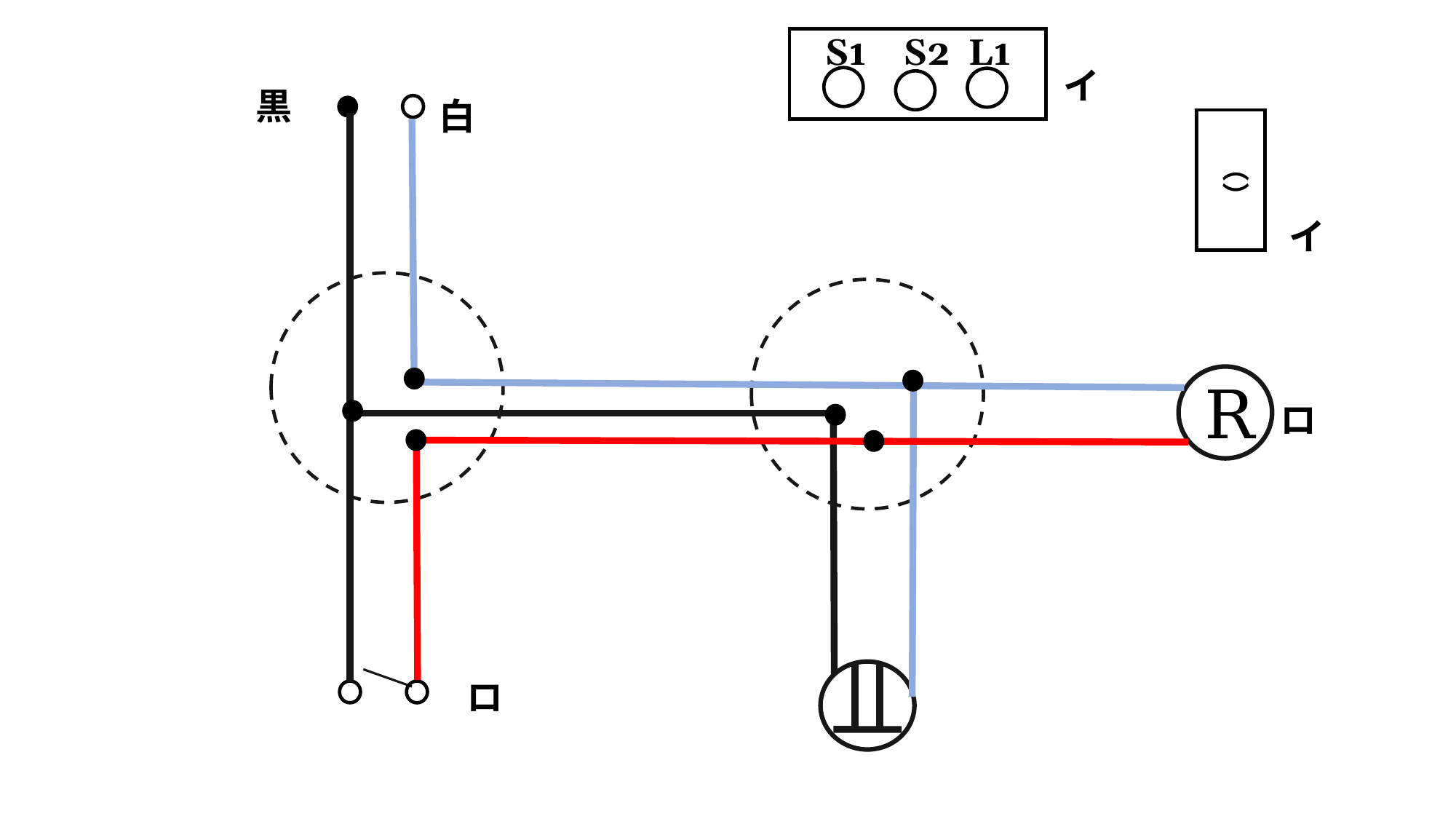

S1    S2  L1

イ

黒
白

（）
（）
イ

R

ロ

ロ